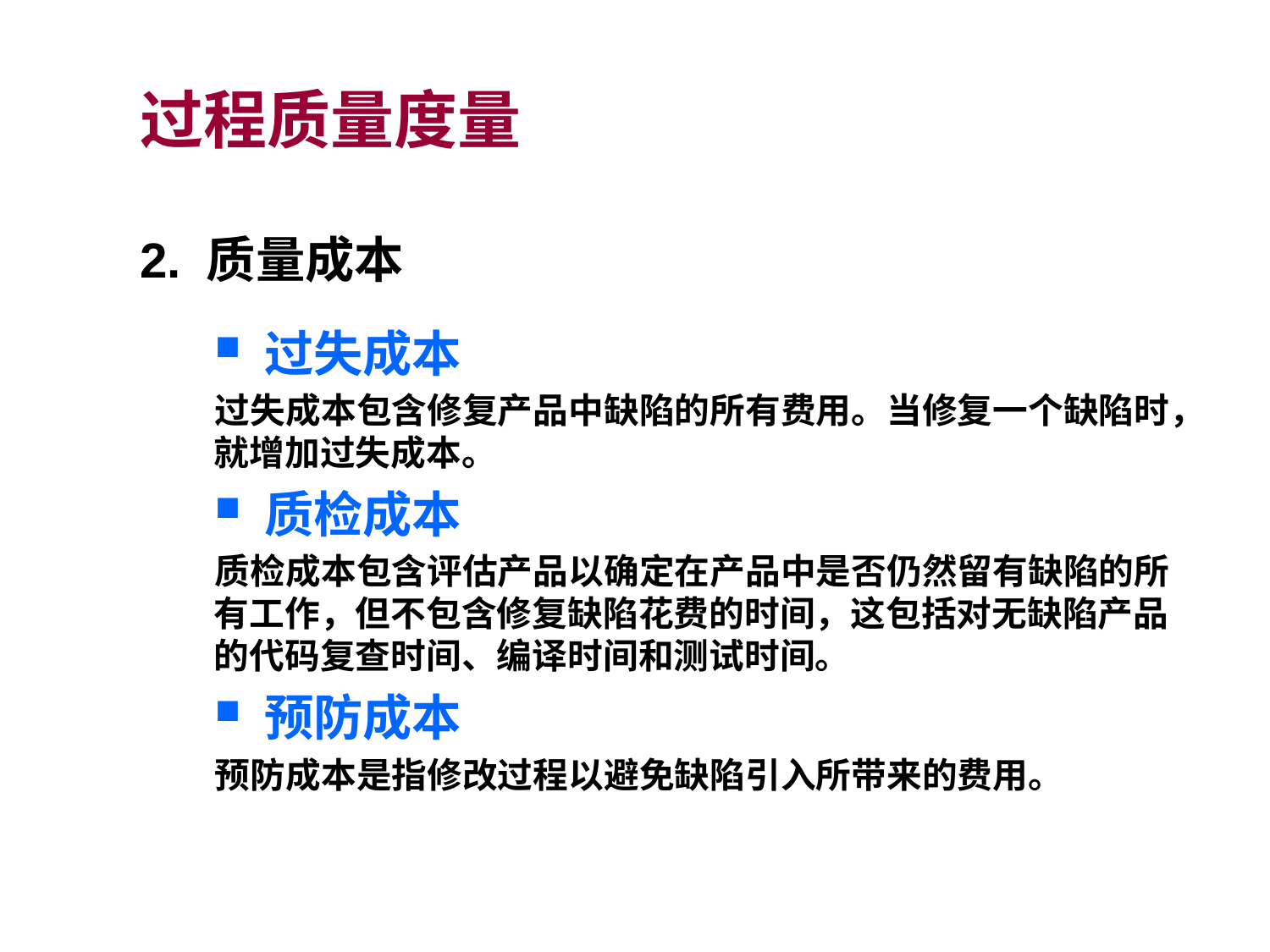

过程质量度量
2. 质量成本

 过失成本
过失成本包含修复产品中缺陷的所有费用。当修复一个缺陷时，就增加过失成本。
 质检成本
质检成本包含评估产品以确定在产品中是否仍然留有缺陷的所有工作，但不包含修复缺陷花费的时间，这包括对无缺陷产品的代码复查时间、编译时间和测试时间。
 预防成本
预防成本是指修改过程以避免缺陷引入所带来的费用。